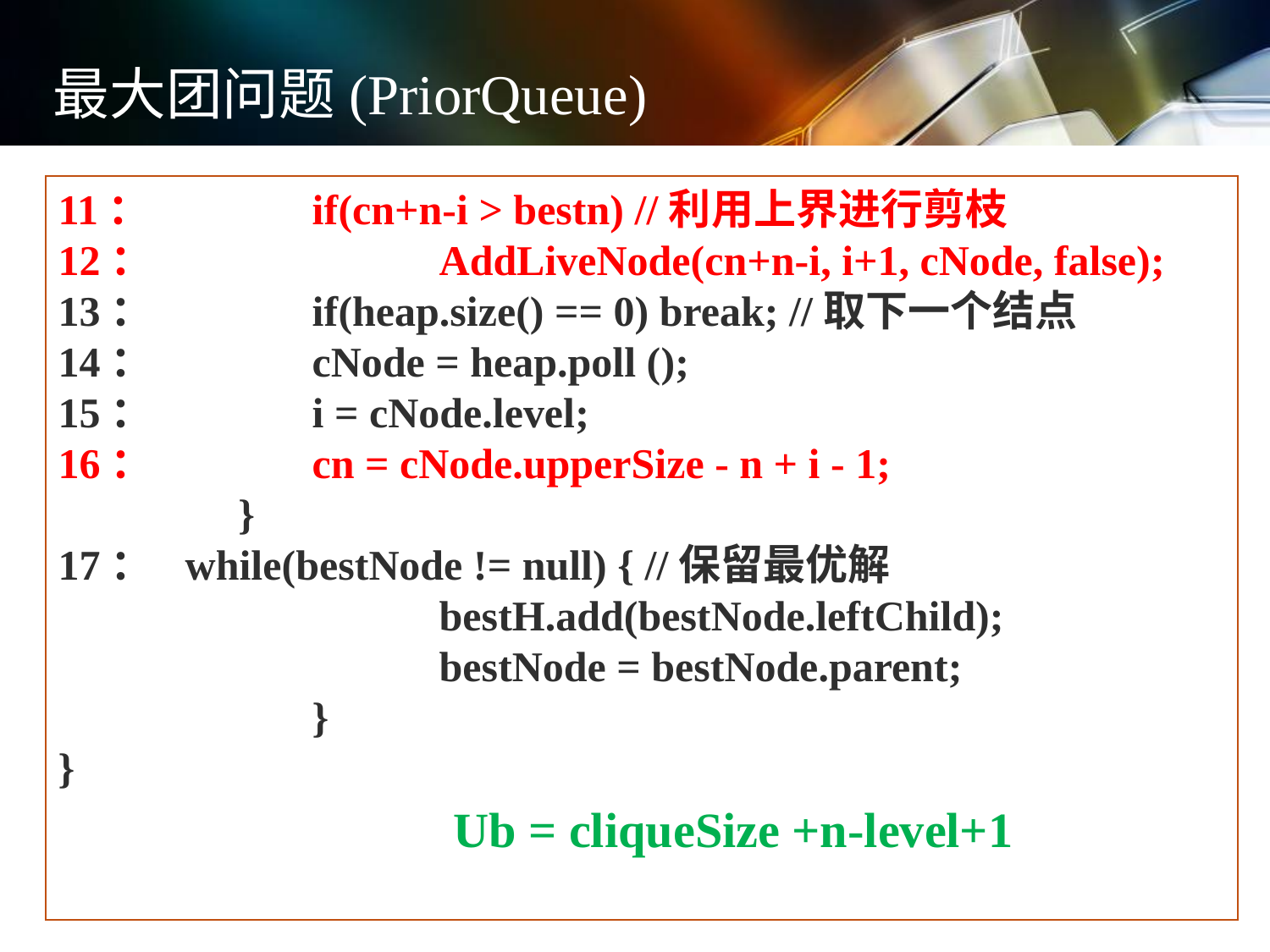

最大团问题(PriorQueue)

11：		if(cn+n-i > bestn) //利用上界进行剪枝
12：			AddLiveNode(cn+n-i, i+1, cNode, false);
13：		if(heap.size() == 0) break; //取下一个结点
14：		cNode = heap.poll ();
15：		i = cNode.level;
16：		cn = cNode.upperSize - n + i - 1;
	     }
17：	while(bestNode != null) { //保留最优解
			bestH.add(bestNode.leftChild);
			bestNode = bestNode.parent;
		}
}
Ub = cliqueSize +n-level+1